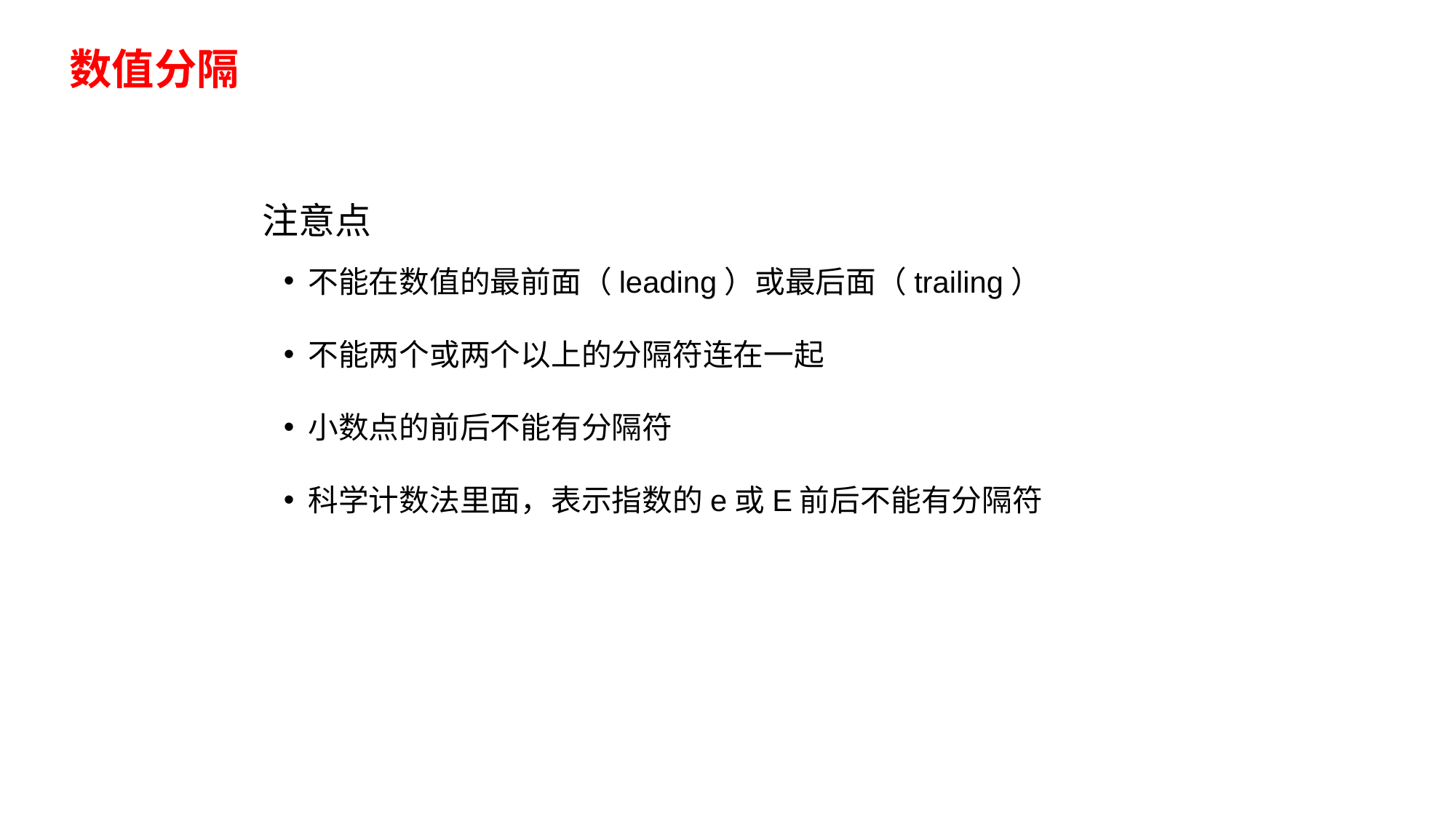

数值分隔
注意点
 不能在数值的最前面（leading）或最后面（trailing）

 不能两个或两个以上的分隔符连在一起

 小数点的前后不能有分隔符

 科学计数法里面，表示指数的e或E前后不能有分隔符